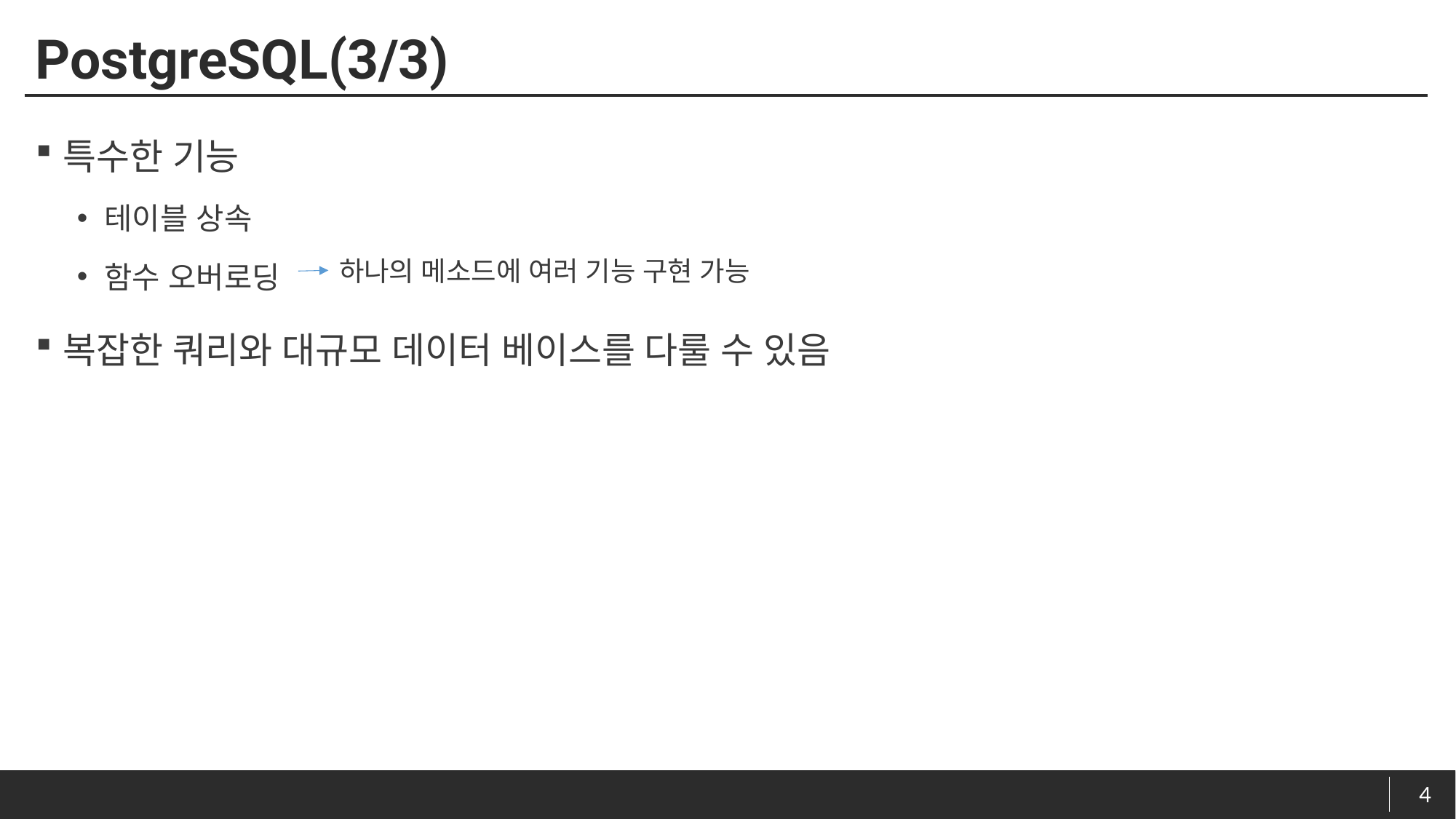

# PostgreSQL(3/3)
특수한 기능
테이블 상속
함수 오버로딩
복잡한 쿼리와 대규모 데이터 베이스를 다룰 수 있음

하나의 메소드에 여러 기능 구현 가능
4